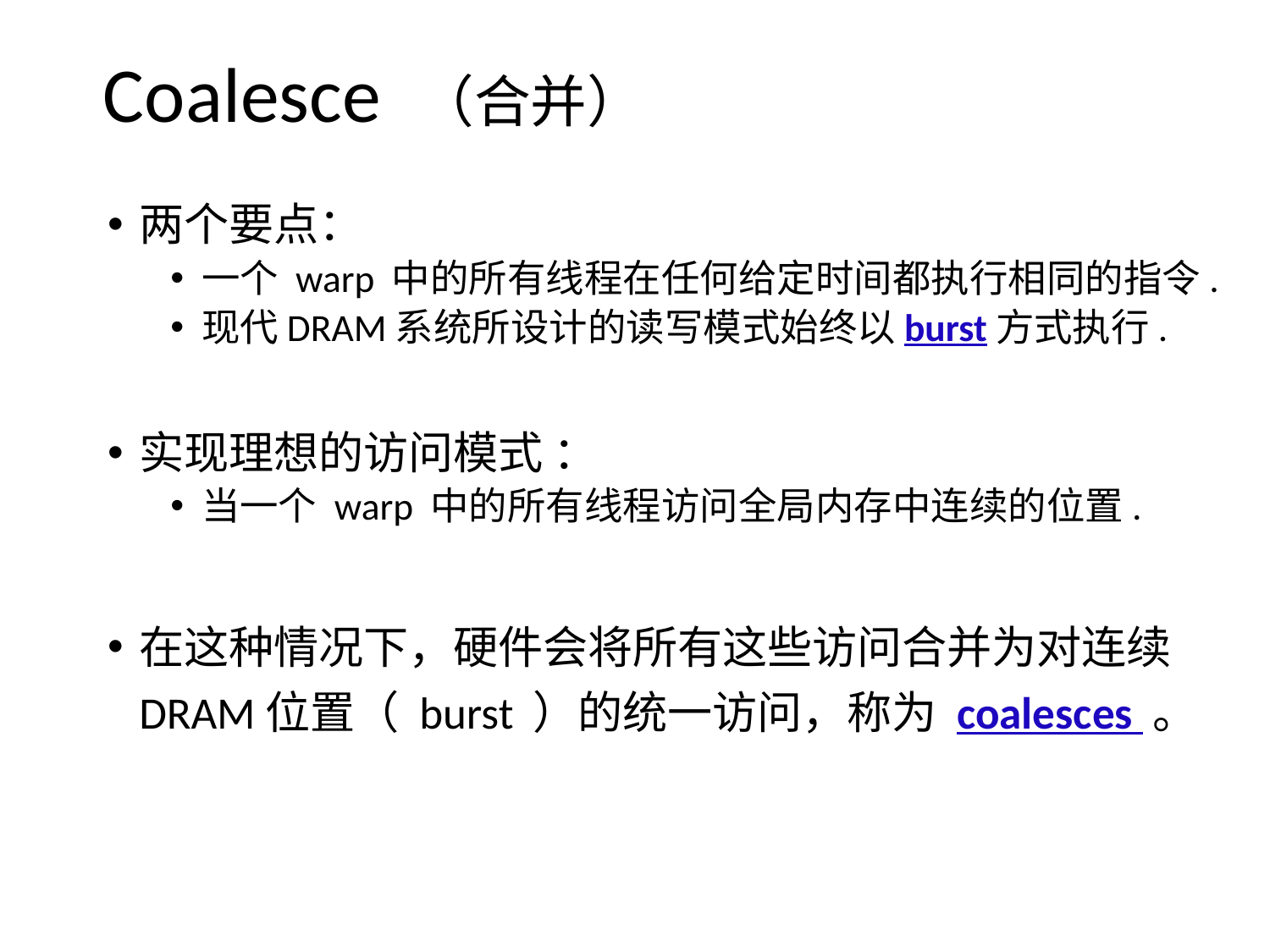

# Coalesce （合并）
两个要点：
一个 warp 中的所有线程在任何给定时间都执行相同的指令.
现代DRAM系统所设计的读写模式始终以burst方式执行.

实现理想的访问模式 ：
当一个 warp 中的所有线程访问全局内存中连续的位置.

在这种情况下，硬件会将所有这些访问合并为对连续DRAM位置（ burst ）的统一访问，称为 coalesces 。